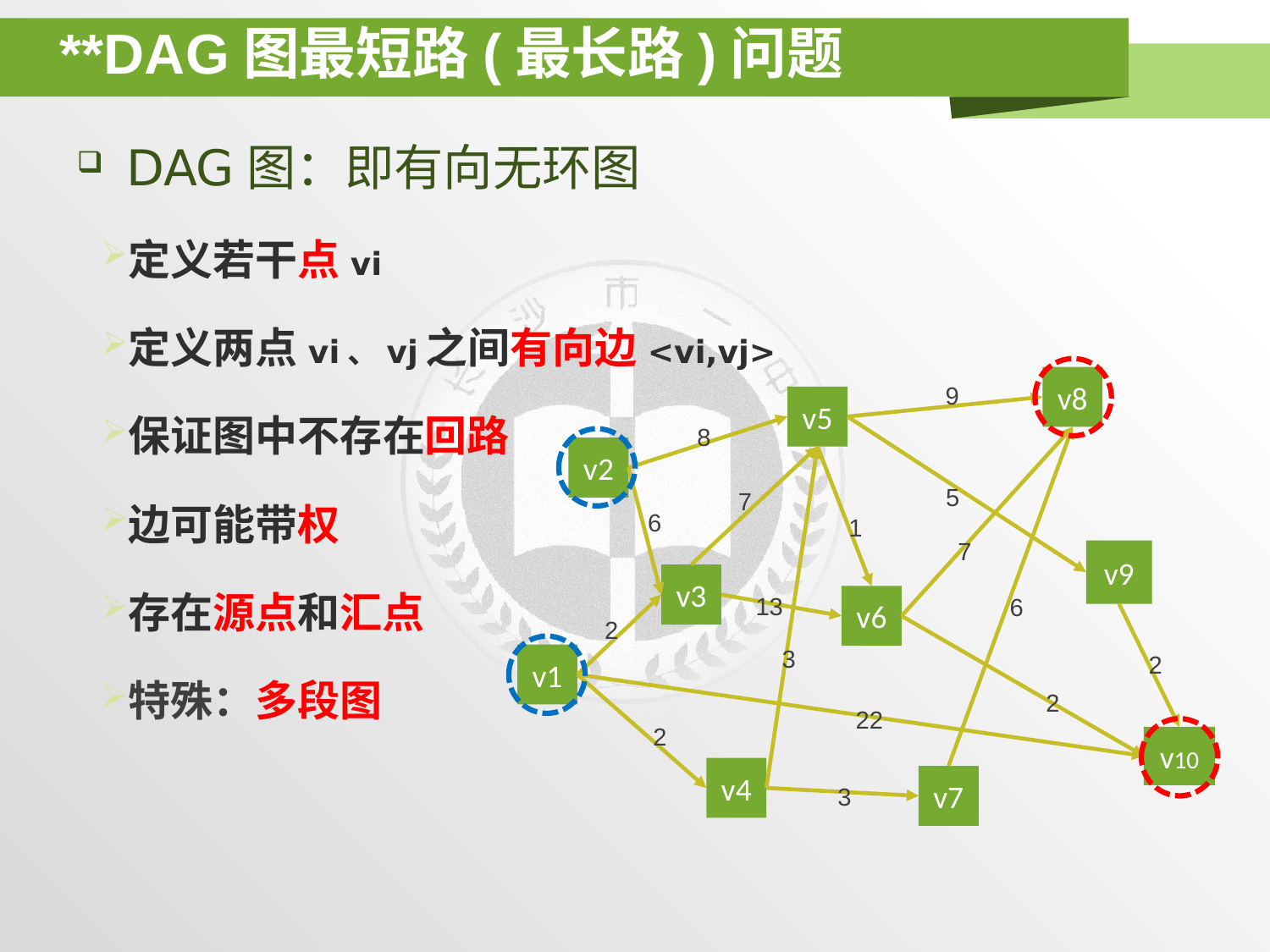

# **DAG图最短路(最长路)问题
DAG图：即有向无环图
定义若干点vi
定义两点vi、vj之间有向边<vi,vj>
保证图中不存在回路
边可能带权
存在源点和汇点
特殊：多段图

9
v8
v5
8
v2
5
7
6
1
7
v9
v3
13
6
v6
2
3
2
v1
2
22
2
v10
v4
v7
3